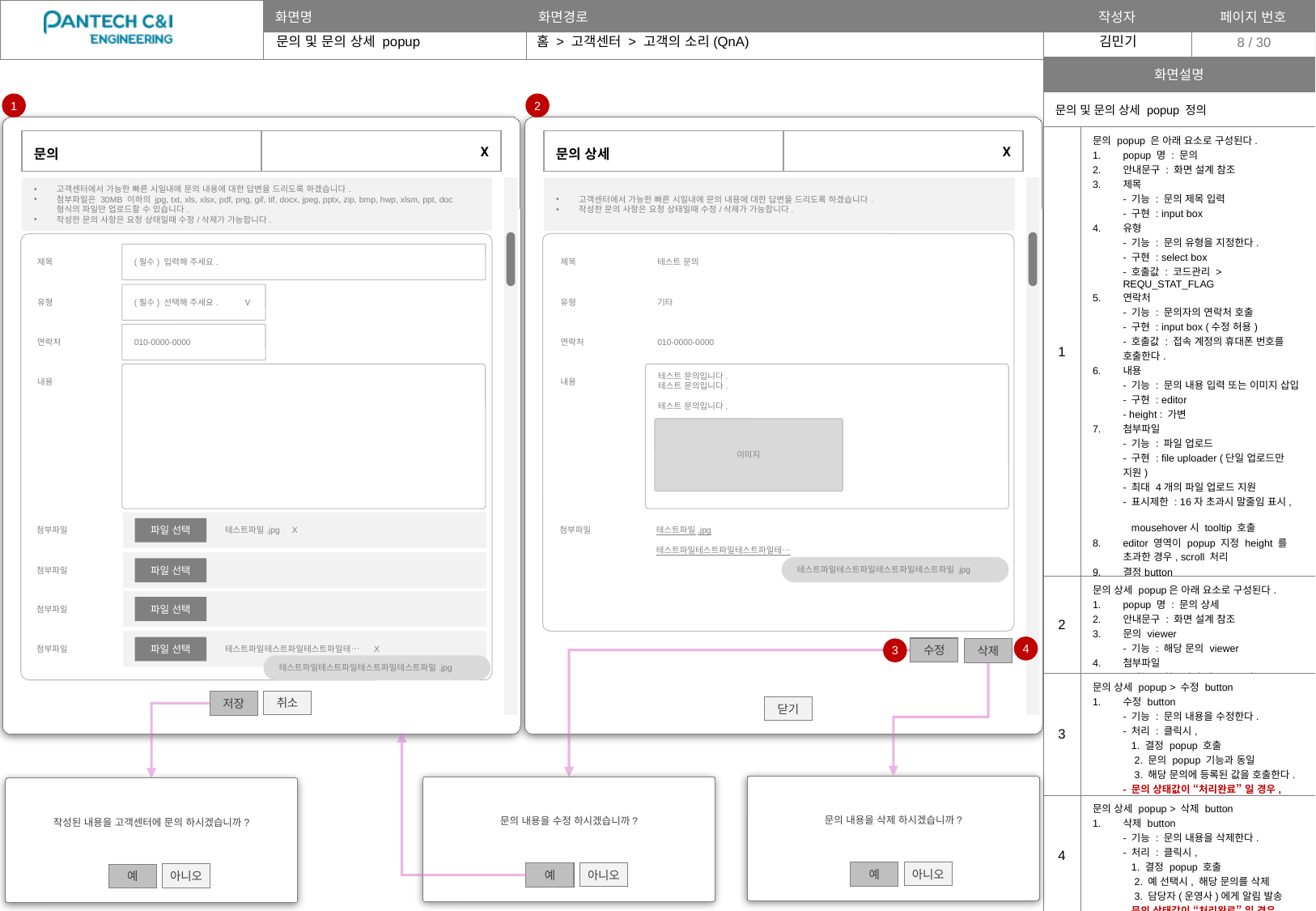

문의 및 문의 상세 popup
홈 > 고객센터 > 고객의 소리(QnA)
8
| 화면설명 |  |
| --- | --- |
| 문의 및 문의 상세 popup 정의 |  |
| 1 | 문의 popup 은 아래 요소로 구성된다. popup 명 : 문의 안내문구 : 화면 설계 참조 제목 - 기능 : 문의 제목 입력 - 구현 : input box 유형 - 기능 : 문의 유형을 지정한다. - 구현 : select box - 호출값 : 코드관리 > REQU\_STAT\_FLAG 연락처 - 기능 : 문의자의 연락처 호출 - 구현 : input box (수정 허용) - 호출값 : 접속 계정의 휴대폰 번호를 호출한다. 내용 - 기능 : 문의 내용 입력 또는 이미지 삽입 - 구현 : editor - height : 가변 첨부파일 - 기능 : 파일 업로드 - 구현 : file uploader (단일 업로드만 지원) - 최대 4개의 파일 업로드 지원 - 표시제한 : 16자 초과시 말줄임 표시, mousehover시 tooltip 호출 editor 영역이 popup 지정 height 를 초과한 경우, scroll 처리 결정button 1. 저장 button 클릭시 - 결정 popup 호출 - 입력된 값을 저장 - 해당 고객사의 담당자(운영사)에게 알림 발송 - 현재 popup을 닫는다. |
| 2 | 문의 상세 popup은 아래 요소로 구성된다. popup 명 : 문의 상세 안내문구 : 화면 설계 참조 문의 viewer - 기능 : 해당 문의 viewer 첨부파일 - 기능 : 첨부파일 다운로드 기능 |
| 3 | 문의 상세 popup > 수정 button 수정 button - 기능 : 문의 내용을 수정한다. - 처리 : 클릭시, 1. 결정 popup 호출 2. 문의 popup 기능과 동일 3. 해당 문의에 등록된 값을 호출한다. - 문의 상태값이 “처리완료” 일 경우, 수정 button을 숨김처리한다. |
| 4 | 문의 상세 popup > 삭제 button 삭제 button - 기능 : 문의 내용을 삭제한다. - 처리 : 클릭시, 1. 결정 popup 호출 2. 예 선택시, 해당 문의를 삭제 3. 담당자(운영사)에게 알림 발송 - 문의 상태값이 “처리완료” 일 경우, 삭제 button을 숨김처리한다. |
1
2

| 문의 | X |
| --- | --- |
| 문의 상세 | X |
| --- | --- |

고객센터에서 가능한 빠른 시일내에 문의 내용에 대한 답변을 드리도록 하겠습니다.
첨부파일은 30MB 이하의 jpg, txt, xls, xlsx, pdf, png, gif, tif, docx, jpeg, pptx, zip, bmp, hwp, xlsm, ppt, doc 형식의 파일만 업로드할 수 있습니다.
작성한 문의 사항은 요청 상태일때 수정/삭제가 가능합니다.
고객센터에서 가능한 빠른 시일내에 문의 내용에 대한 답변을 드리도록 하겠습니다.
작성한 문의 사항은 요청 상태일때 수정/삭제가 가능합니다.

제목
(필수) 입력해 주세요.
제목
테스트 문의
유형
(필수) 선택해 주세요.           V
유형
기타
연락처
010-0000-0000
연락처
010-0000-0000
내용

내용
테스트 문의입니다.
테스트 문의입니다.

테스트 문의입니다.

이미지

첨부파일
첨부파일
파일 선택
테스트파일.jpg     X
테스트파일.jpg

테스트파일테스트파일테스트파일테⋯

첨부파일
테스트파일테스트파일테스트파일테스트파일.jpg
파일 선택

첨부파일
파일 선택

첨부파일
4
파일 선택
테스트파일테스트파일테스트파일테⋯     X
수정
3
삭제
테스트파일테스트파일테스트파일테스트파일.jpg
취소
저장
닫기

문의 내용을 삭제 하시겠습니까?

문의 내용을 수정 하시겠습니까?

작성된 내용을 고객센터에 문의 하시겠습니까?

아니오
예
아니오
예
아니오
예